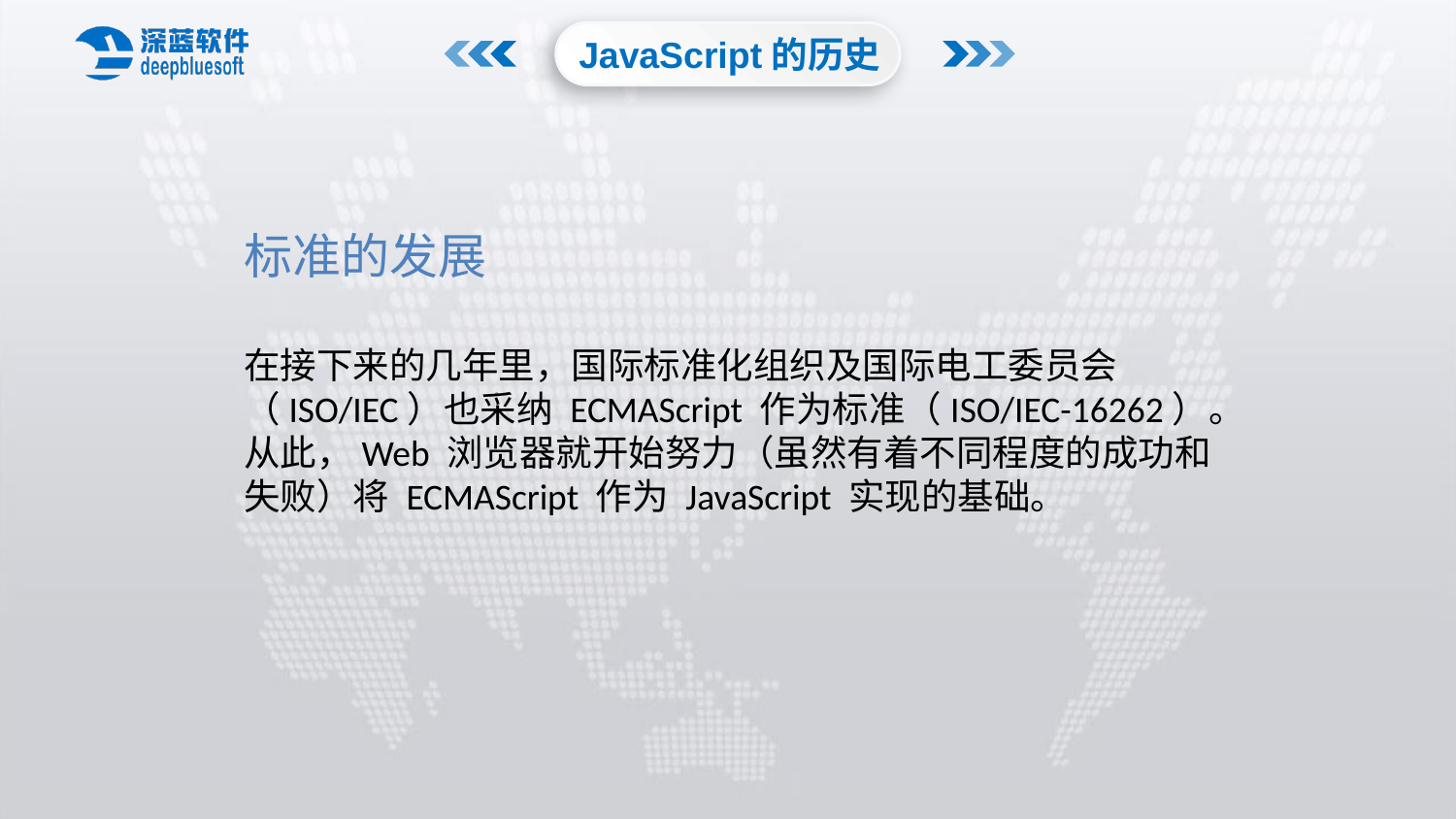

JavaScript的历史

标准的发展

在接下来的几年里，国际标准化组织及国际电工委员会（ISO/IEC）也采纳 ECMAScript 作为标准（ISO/IEC-16262）。从此，Web 浏览器就开始努力（虽然有着不同程度的成功和失败）将 ECMAScript 作为 JavaScript 实现的基础。